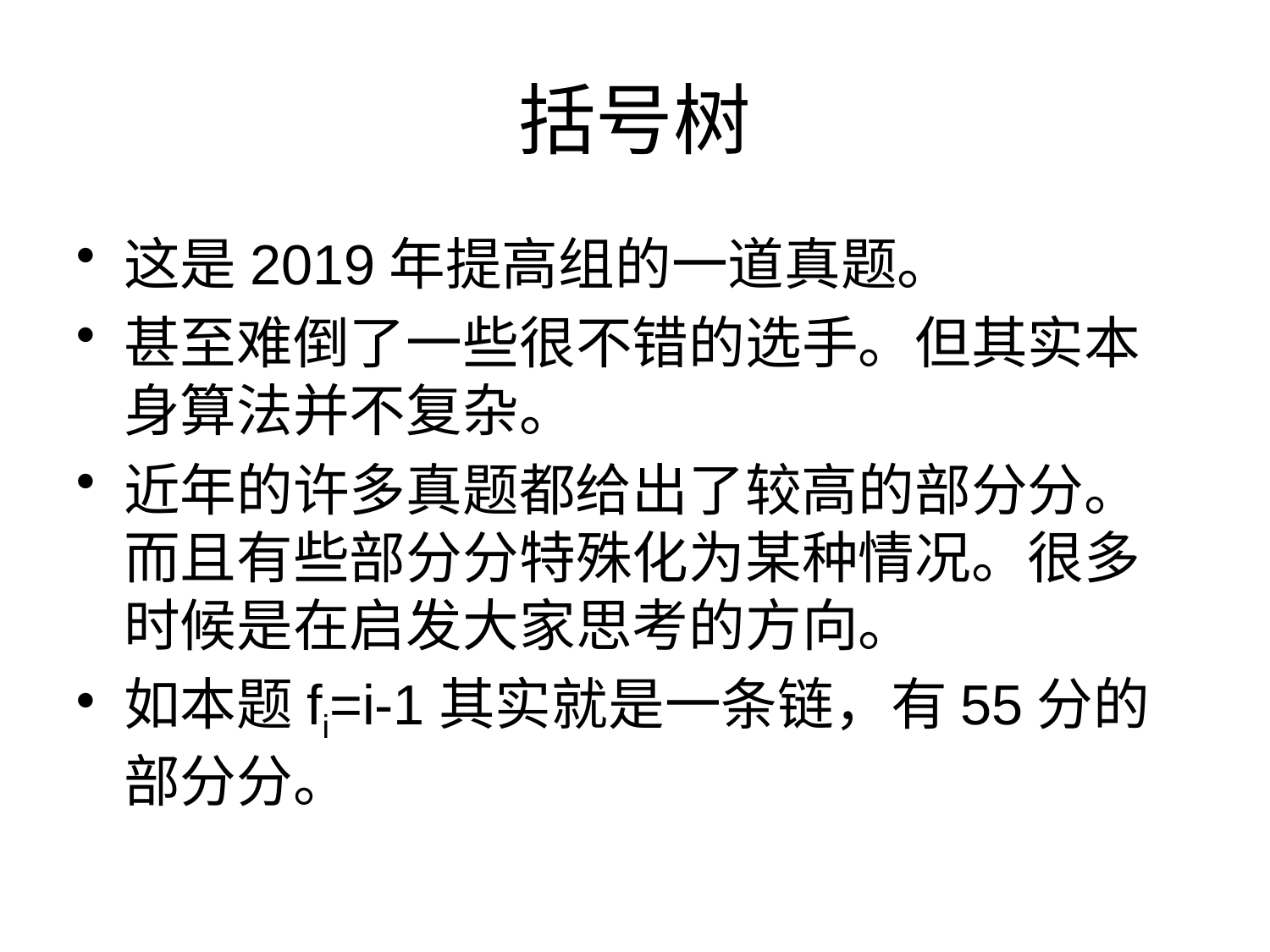

# 括号树
这是2019年提高组的一道真题。
甚至难倒了一些很不错的选手。但其实本身算法并不复杂。
近年的许多真题都给出了较高的部分分。而且有些部分分特殊化为某种情况。很多时候是在启发大家思考的方向。
如本题fi=i-1其实就是一条链，有55分的部分分。